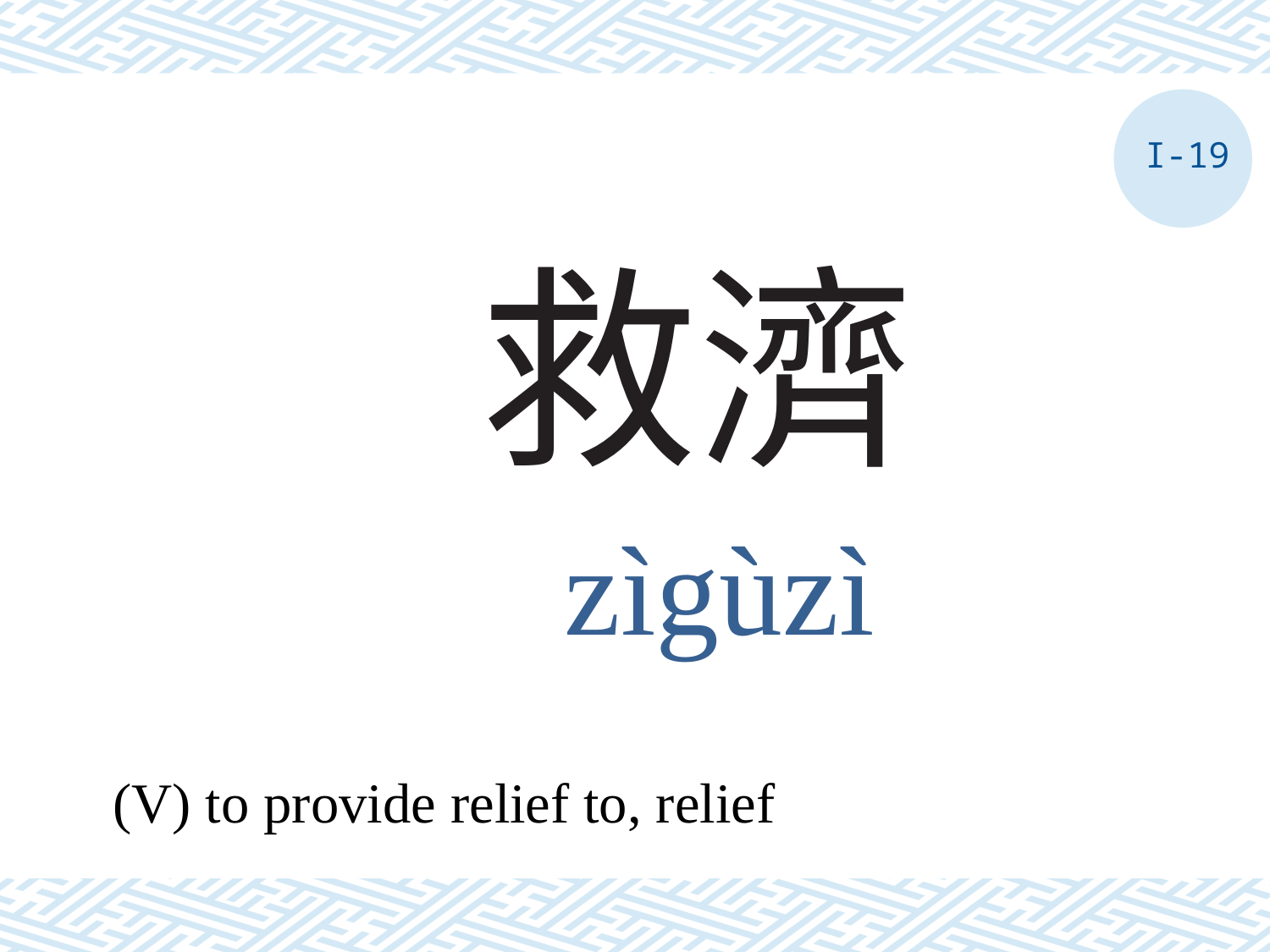

I-19

# 救濟
zìgùzì
(V) to provide relief to, relief